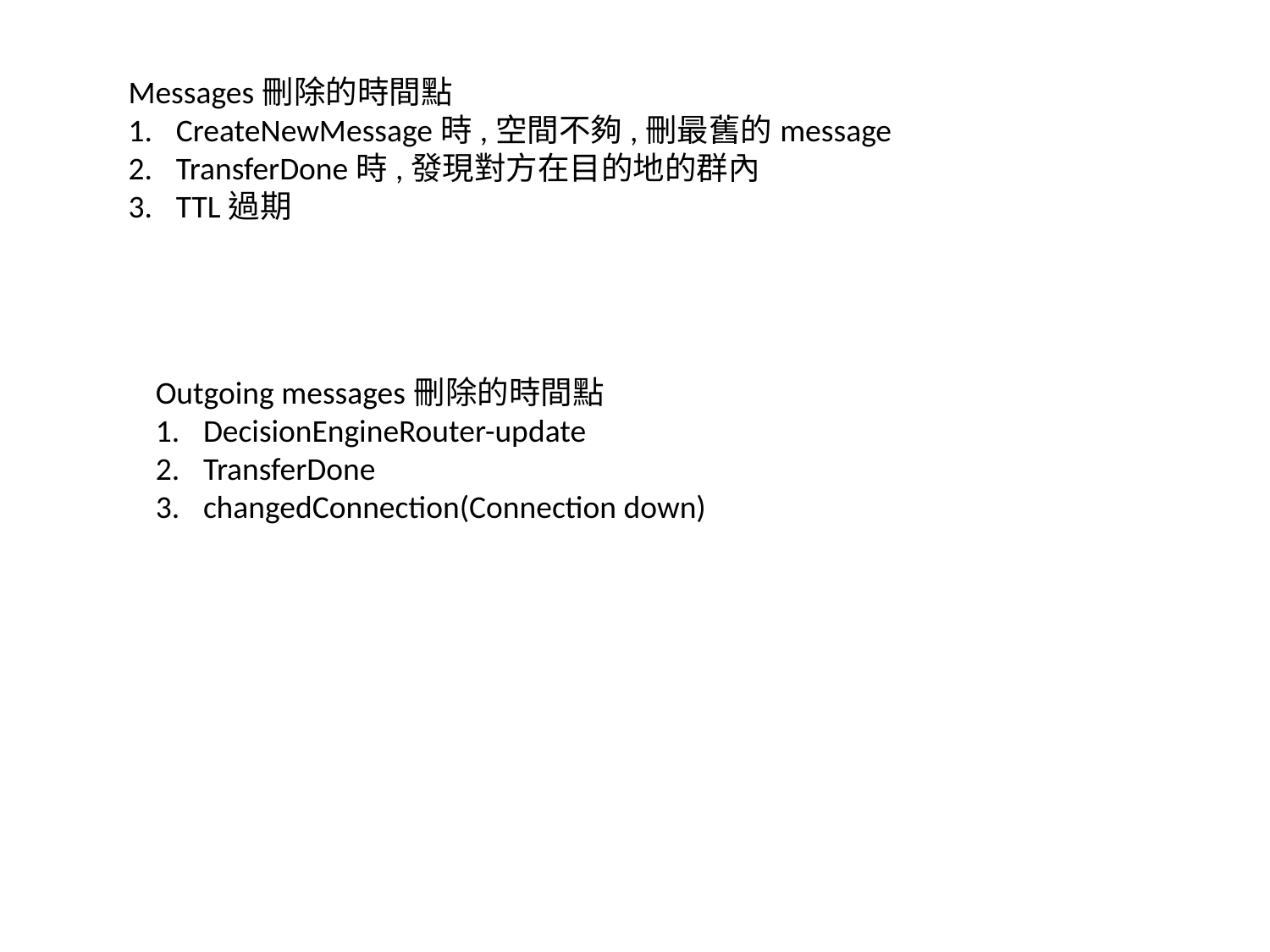

Messages刪除的時間點
CreateNewMessage時,空間不夠,刪最舊的message
TransferDone時,發現對方在目的地的群內
TTL過期
Outgoing messages刪除的時間點
DecisionEngineRouter-update
TransferDone
changedConnection(Connection down)